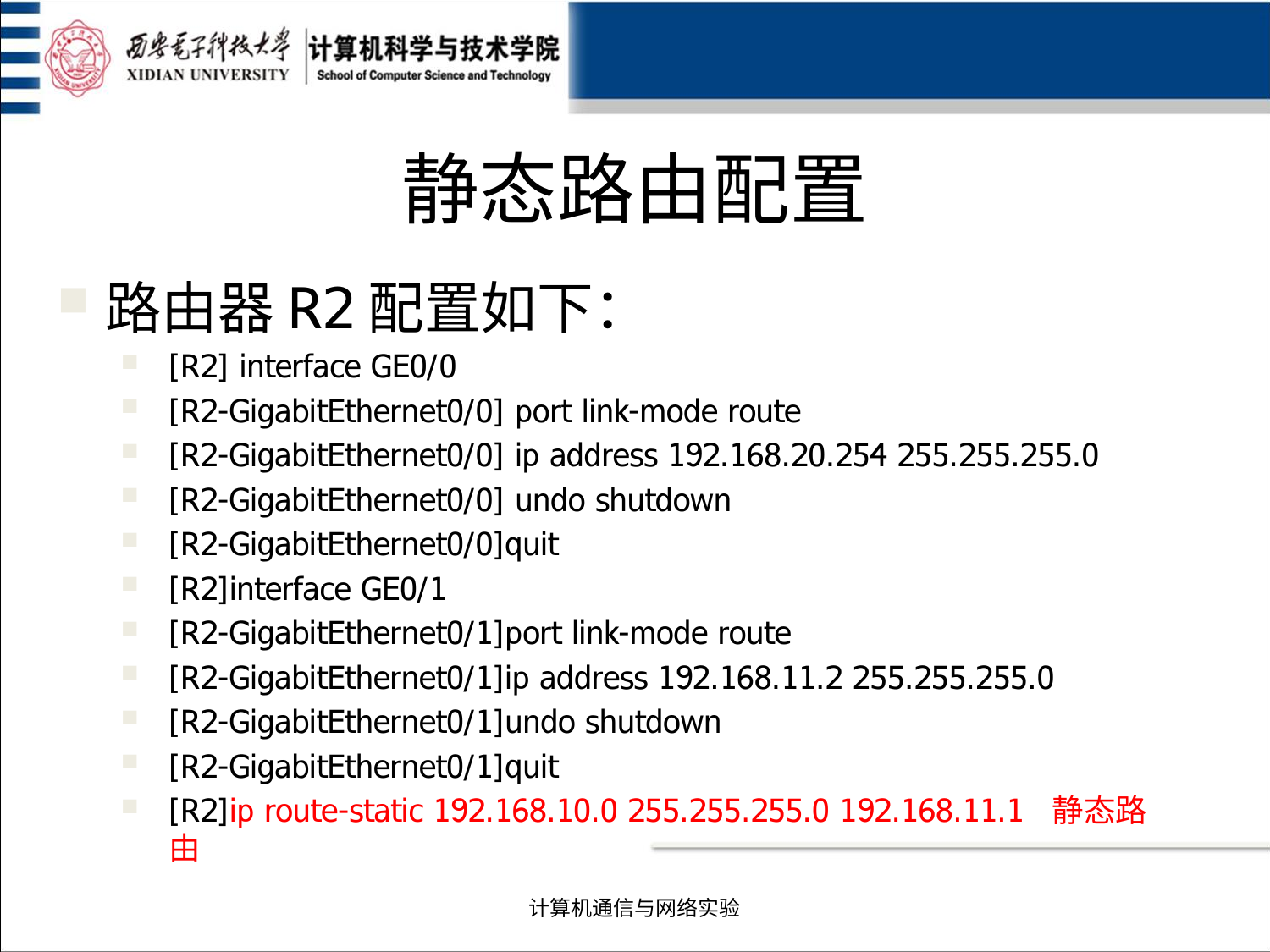

# 静态路由配置
路由器R2配置如下：
[R2] interface GE0/0
[R2-GigabitEthernet0/0] port link-mode route
[R2-GigabitEthernet0/0] ip address 192.168.20.254 255.255.255.0
[R2-GigabitEthernet0/0] undo shutdown
[R2-GigabitEthernet0/0]quit
[R2]interface GE0/1
[R2-GigabitEthernet0/1]port link-mode route
[R2-GigabitEthernet0/1]ip address 192.168.11.2 255.255.255.0
[R2-GigabitEthernet0/1]undo shutdown
[R2-GigabitEthernet0/1]quit
[R2]ip route-static 192.168.10.0 255.255.255.0 192.168.11.1  静态路由
计算机通信与网络实验